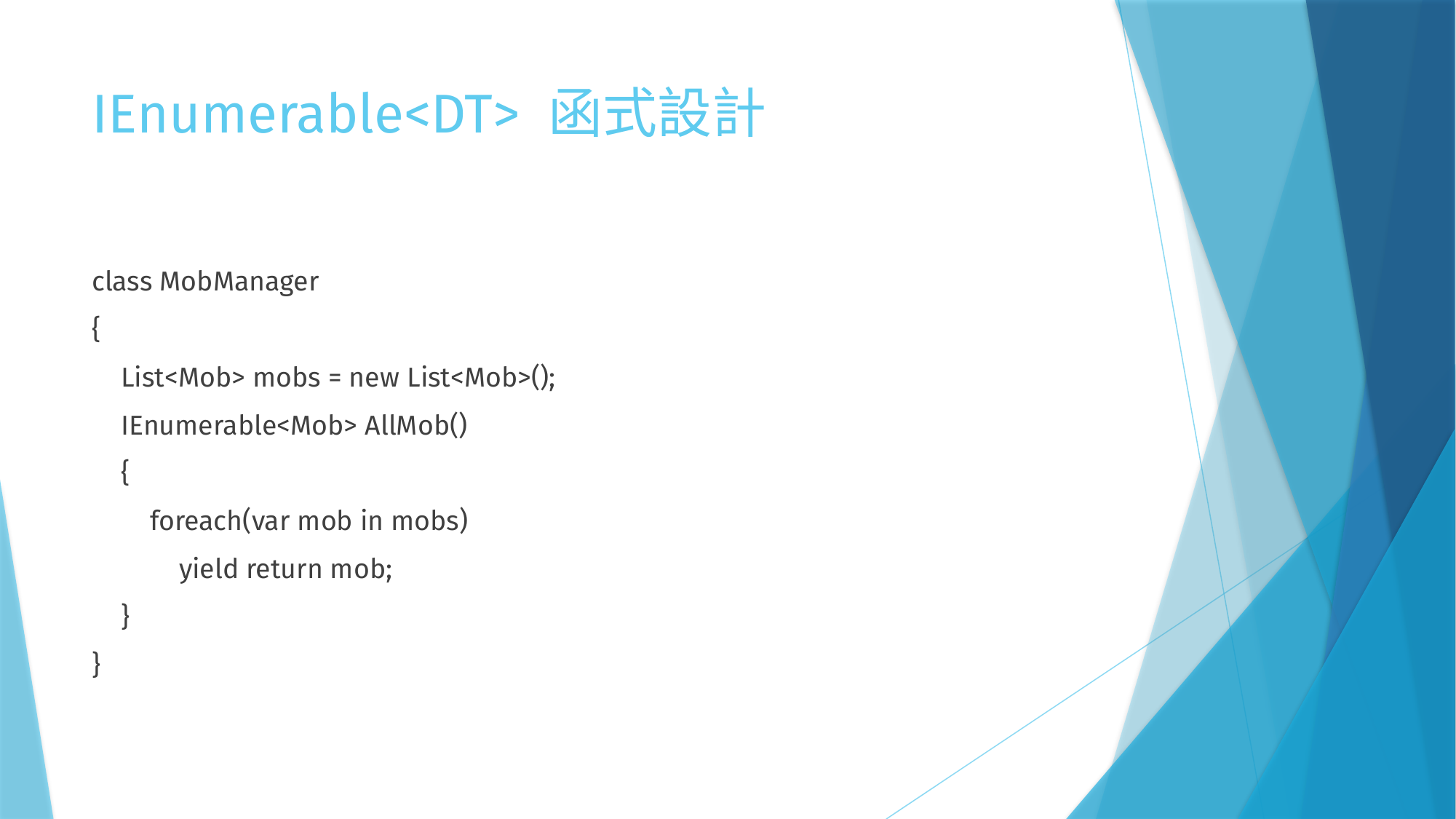

# IEnumerable<DT> 函式設計
class MobManager
{
    List<Mob> mobs = new List<Mob>();
    IEnumerable<Mob> AllMob()
    {
        foreach(var mob in mobs)
            yield return mob;
    }
}